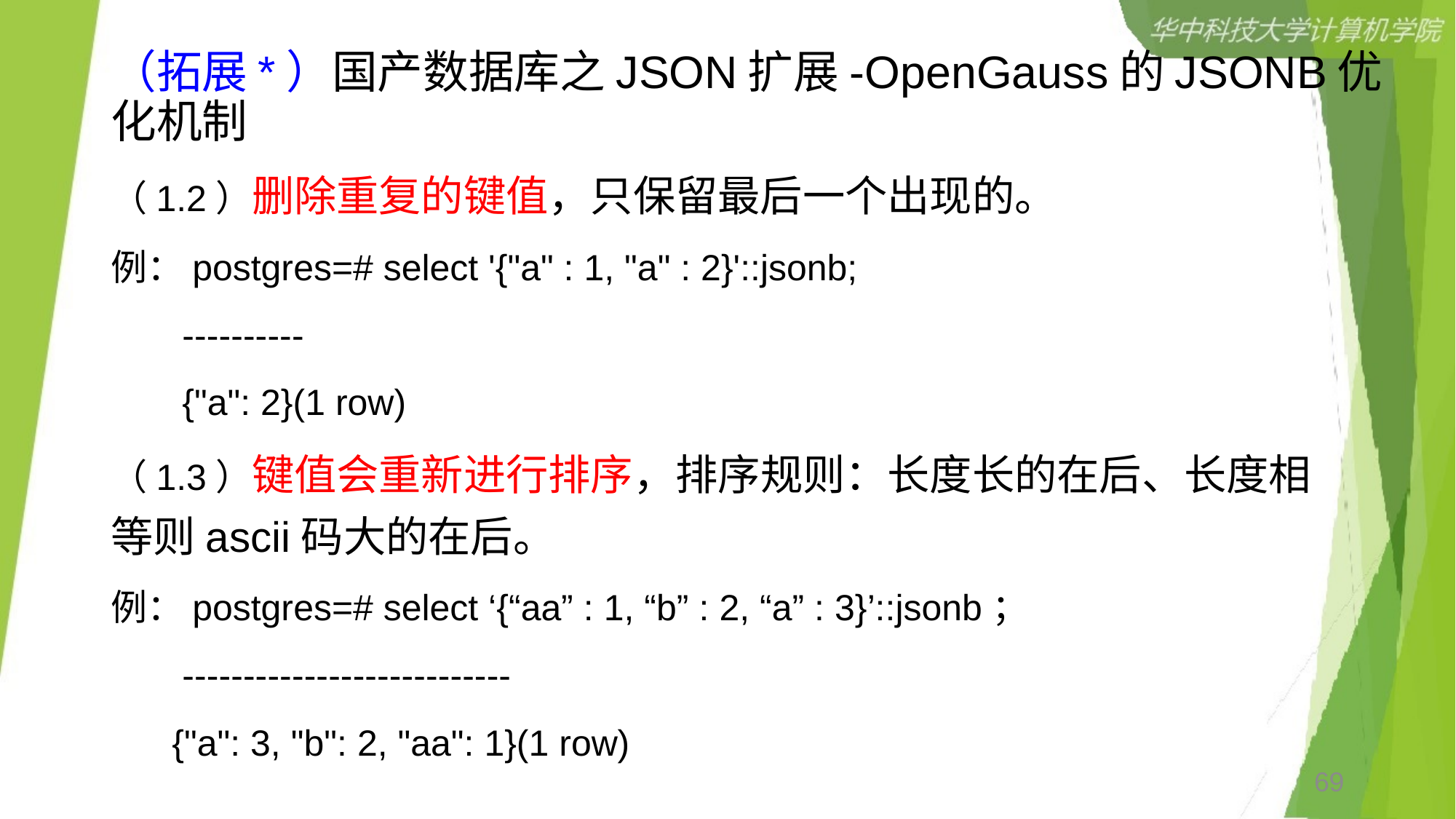

# （拓展*）国产数据库之JSON扩展-OpenGauss的JSONB优化机制
（1.2）删除重复的键值，只保留最后一个出现的。
例：postgres=# select '{"a" : 1, "a" : 2}'::jsonb;
       ----------
       {"a": 2}(1 row)
（1.3）键值会重新进行排序，排序规则：长度长的在后、长度相等则ascii码大的在后。
例：postgres=# select ‘{“aa” : 1, “b” : 2, “a” : 3}’::jsonb；
       ---------------------------
      {"a": 3, "b": 2, "aa": 1}(1 row)
69